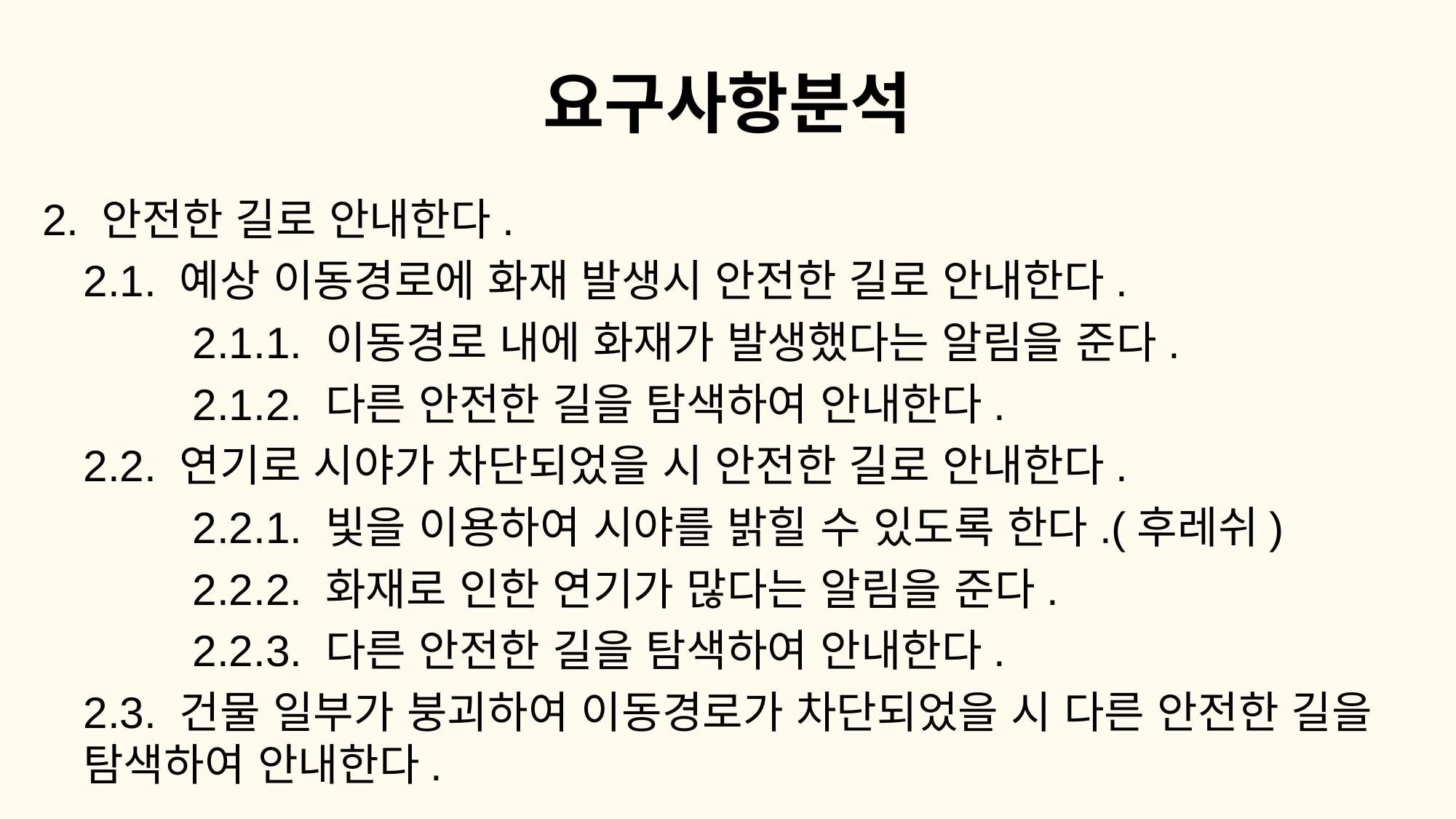

# 요구사항분석
2. 안전한 길로 안내한다.
	2.1. 예상 이동경로에 화재 발생시 안전한 길로 안내한다.
		2.1.1. 이동경로 내에 화재가 발생했다는 알림을 준다.
		2.1.2. 다른 안전한 길을 탐색하여 안내한다.
	2.2. 연기로 시야가 차단되었을 시 안전한 길로 안내한다.
		2.2.1. 빛을 이용하여 시야를 밝힐 수 있도록 한다.(후레쉬)
		2.2.2. 화재로 인한 연기가 많다는 알림을 준다.
		2.2.3. 다른 안전한 길을 탐색하여 안내한다.
	2.3. 건물 일부가 붕괴하여 이동경로가 차단되었을 시 다른 안전한 길을 탐색하여 안내한다.